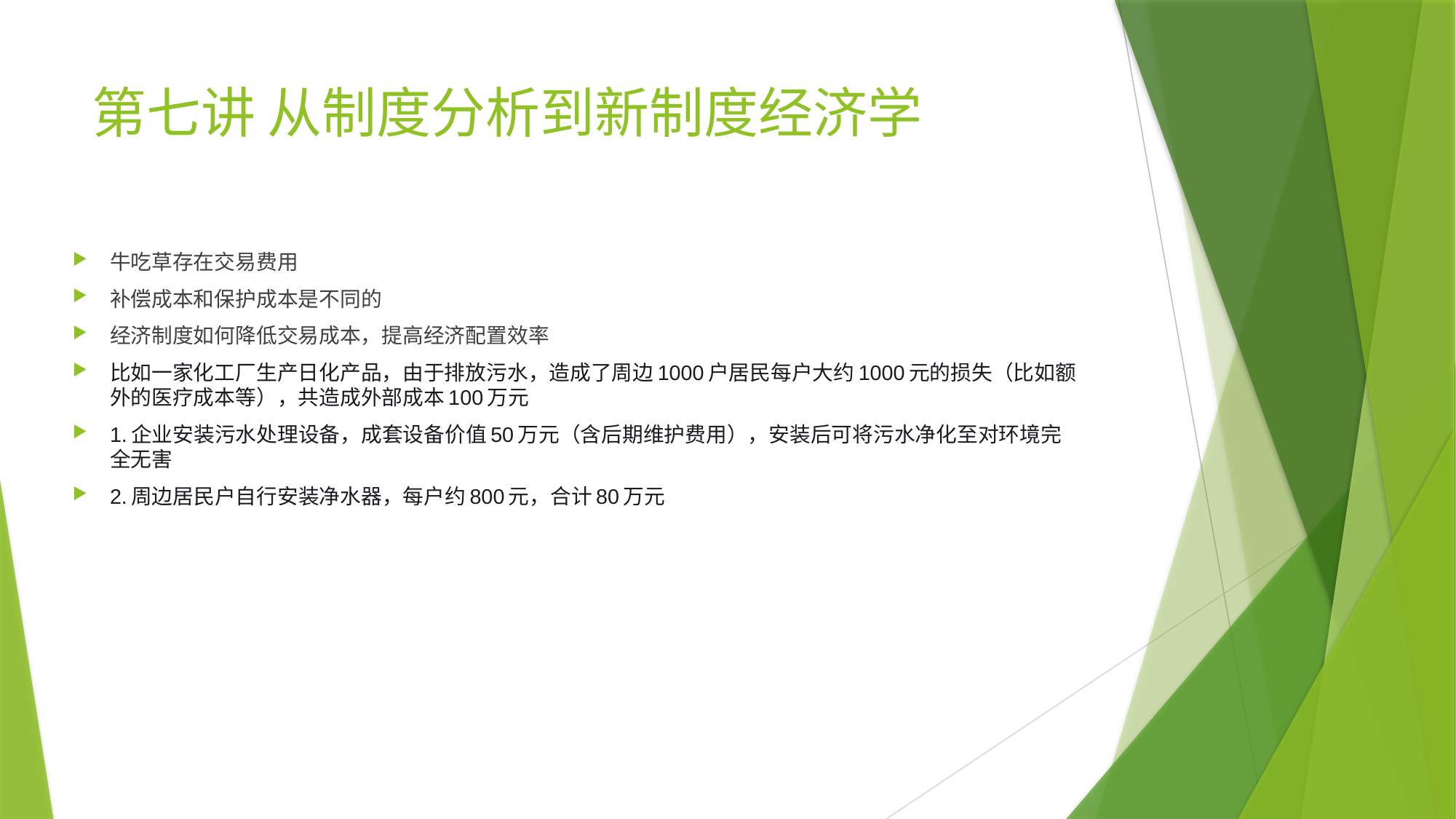

# 第七讲 从制度分析到新制度经济学
牛吃草存在交易费用
补偿成本和保护成本是不同的
经济制度如何降低交易成本，提高经济配置效率
比如一家化工厂生产日化产品，由于排放污水，造成了周边1000户居民每户大约1000元的损失（比如额外的医疗成本等），共造成外部成本100万元
1.企业安装污水处理设备，成套设备价值50万元（含后期维护费用），安装后可将污水净化至对环境完全无害
2.周边居民户自行安装净水器，每户约800元，合计80万元